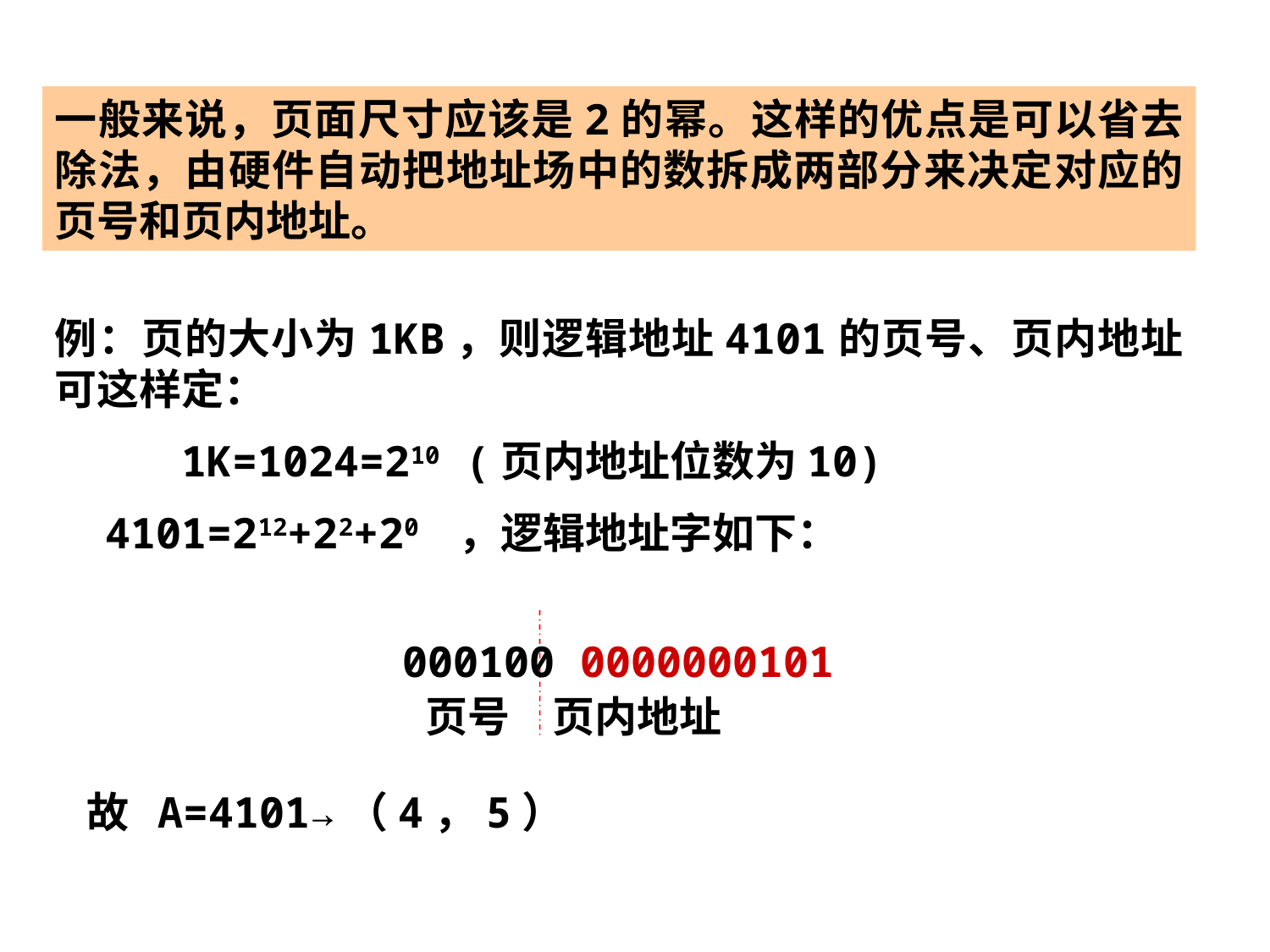

一般来说，页面尺寸应该是2的幂。这样的优点是可以省去除法，由硬件自动把地址场中的数拆成两部分来决定对应的页号和页内地址。
例：页的大小为1KB，则逻辑地址4101的页号、页内地址可这样定：
     1K=1024=210 (页内地址位数为10)
  4101=212+22+20  ，逻辑地址字如下：

000100 0000000101
页号
页内地址
故  A=4101→（4，5）